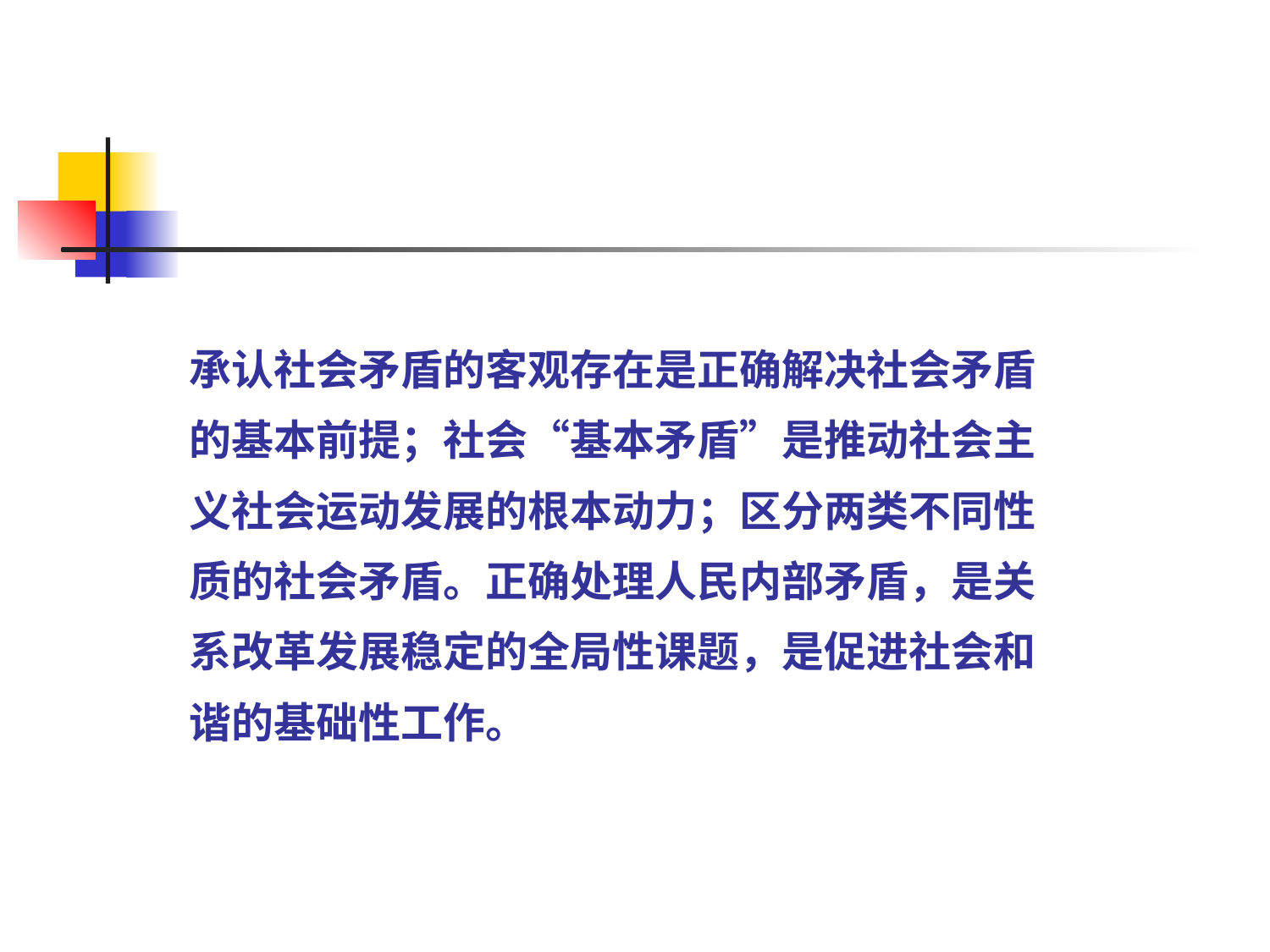

承认社会矛盾的客观存在是正确解决社会矛盾的基本前提；社会“基本矛盾”是推动社会主义社会运动发展的根本动力；区分两类不同性质的社会矛盾。正确处理人民内部矛盾，是关系改革发展稳定的全局性课题，是促进社会和谐的基础性工作。